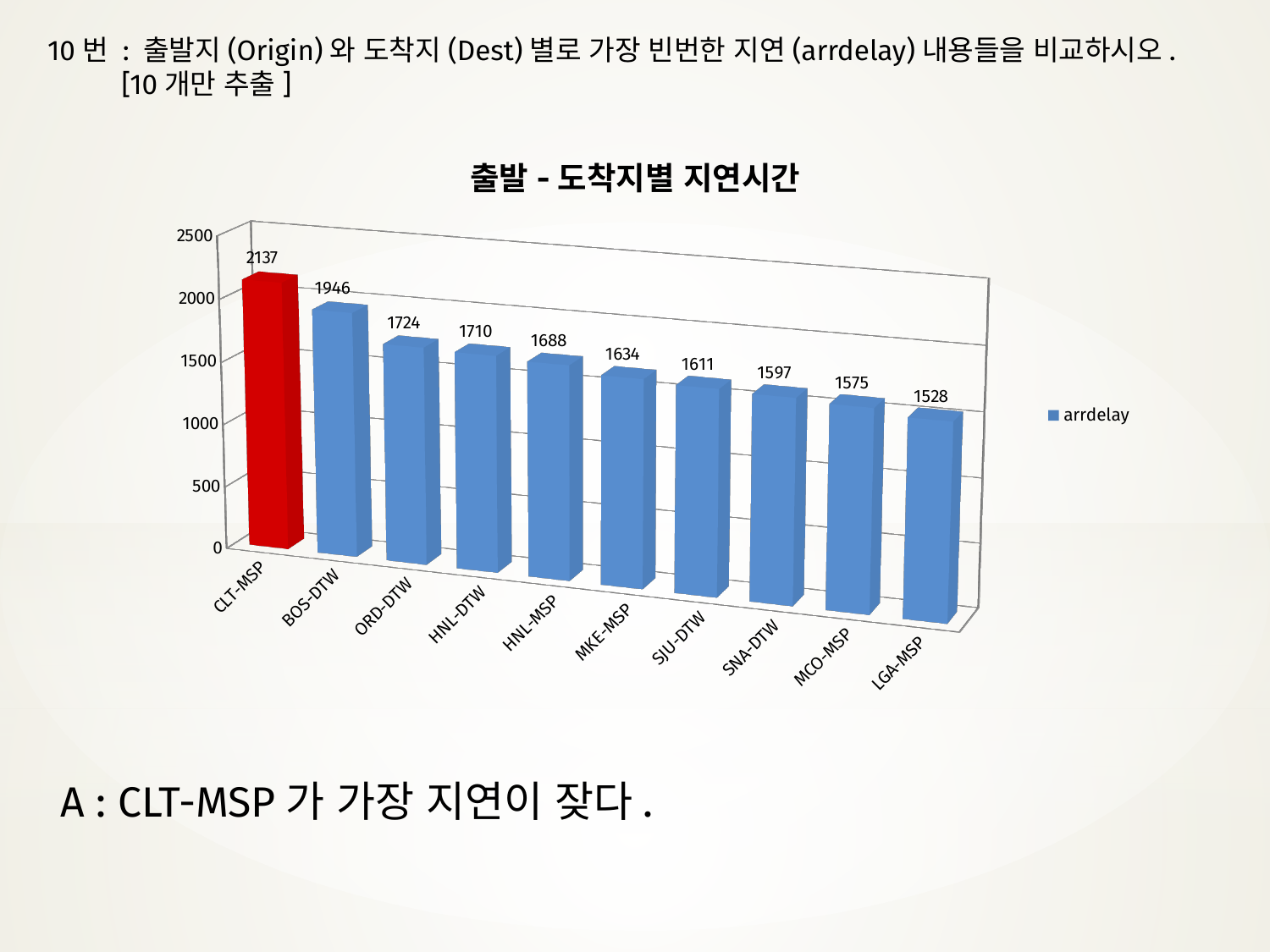

10번 : 출발지(Origin)와 도착지(Dest)별로 가장 빈번한 지연(arrdelay)내용들을 비교하시오.
          [10개만 추출]

[unsupported chart]

A : CLT-MSP가 가장 지연이 잦다.